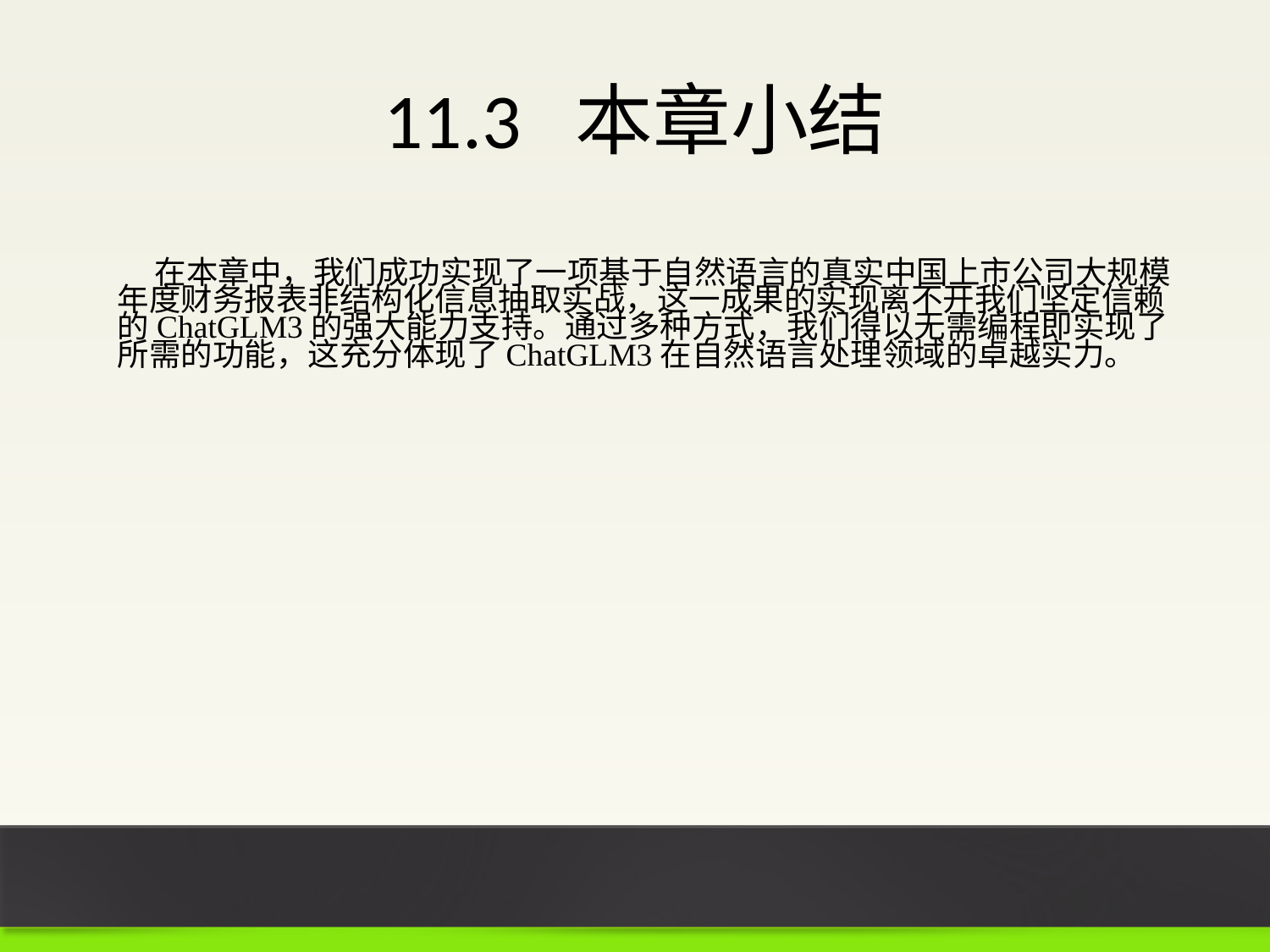

# 11.3  本章小结
在本章中，我们成功实现了一项基于自然语言的真实中国上市公司大规模年度财务报表非结构化信息抽取实战，这一成果的实现离不开我们坚定信赖的ChatGLM3的强大能力支持。通过多种方式，我们得以无需编程即实现了所需的功能，这充分体现了ChatGLM3在自然语言处理领域的卓越实力。